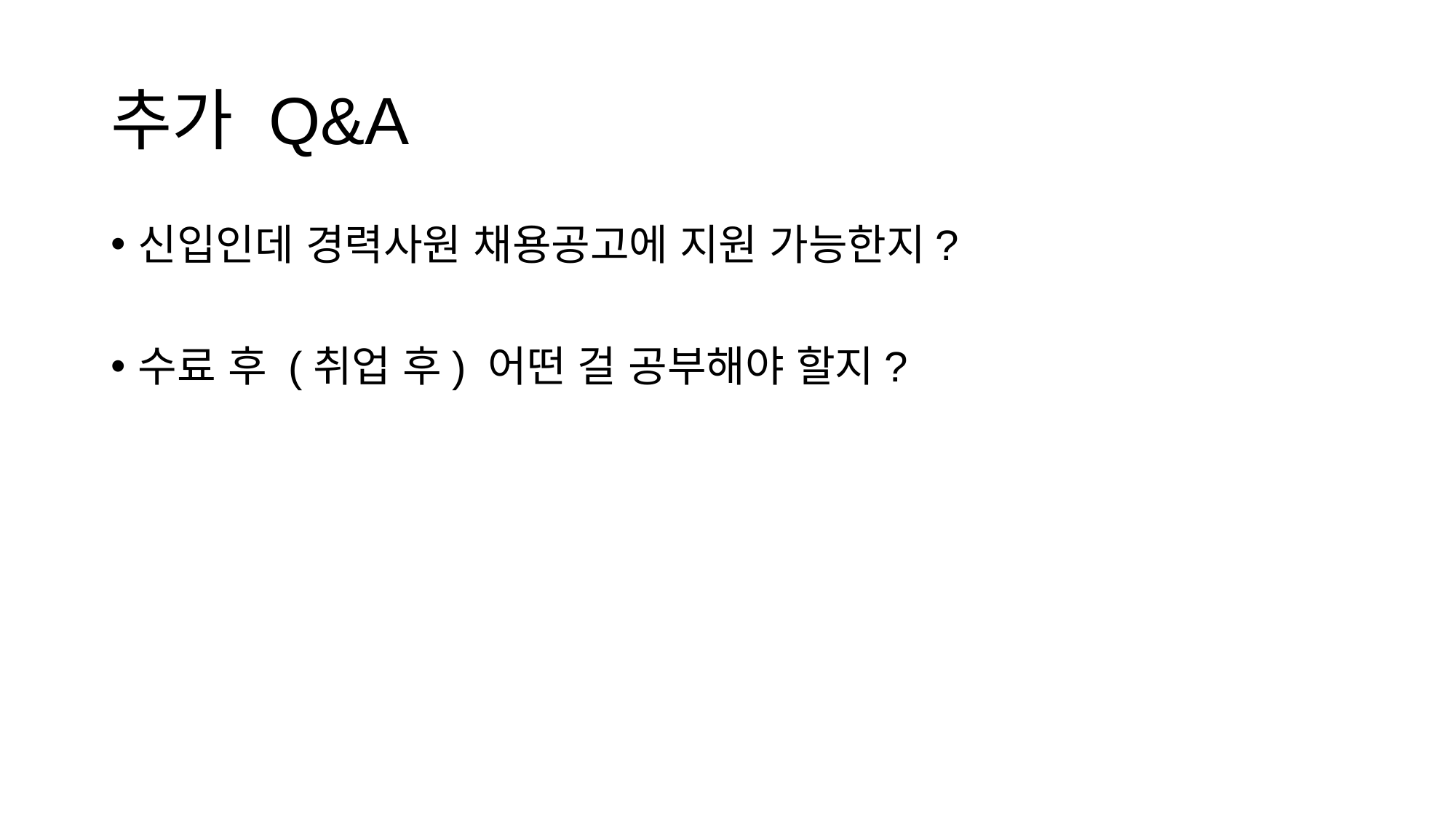

# 추가 Q&A
신입인데 경력사원 채용공고에 지원 가능한지?

수료 후 (취업 후) 어떤 걸 공부해야 할지?